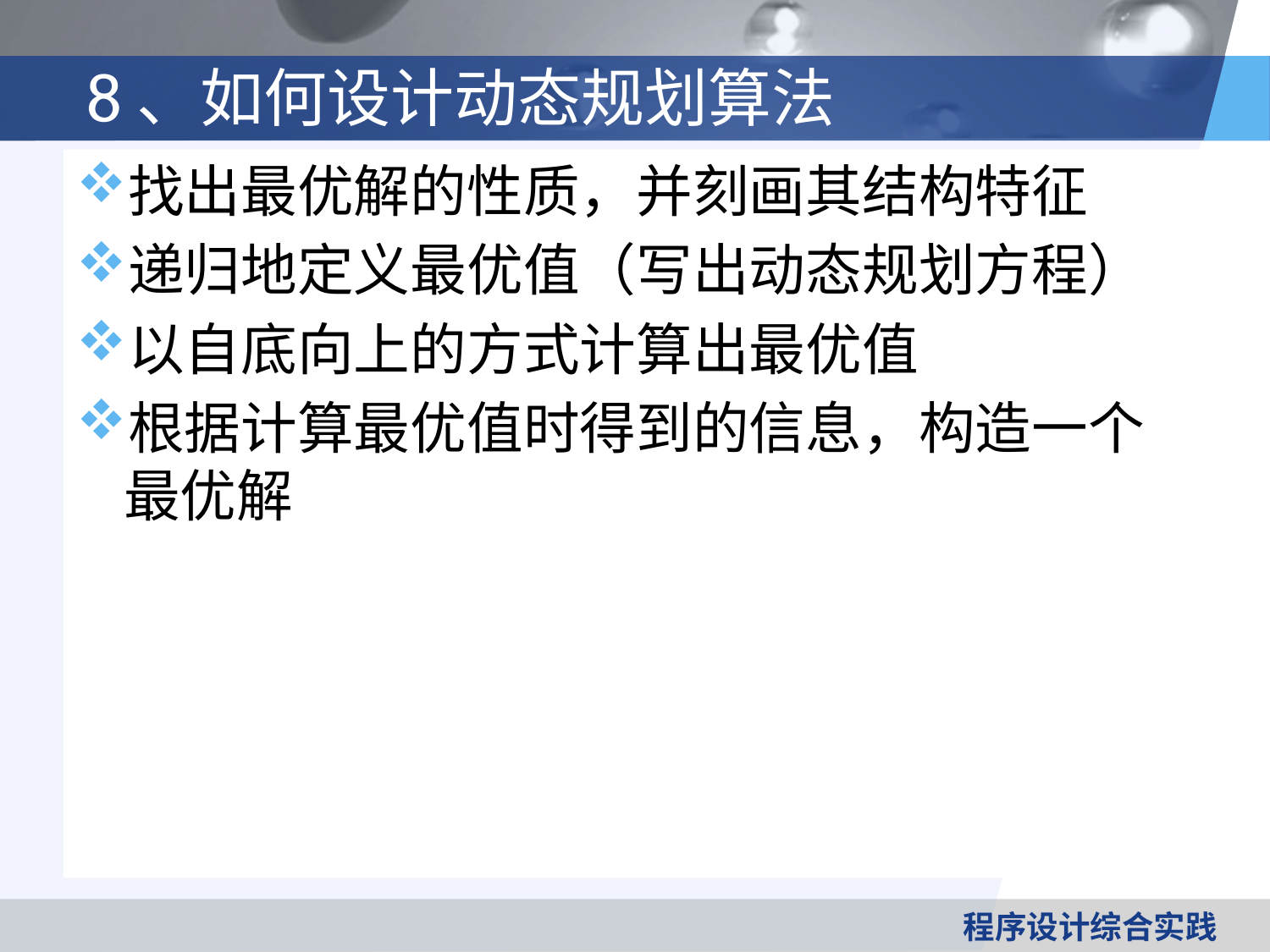

# 8、如何设计动态规划算法
找出最优解的性质，并刻画其结构特征
递归地定义最优值（写出动态规划方程）
以自底向上的方式计算出最优值
根据计算最优值时得到的信息，构造一个最优解